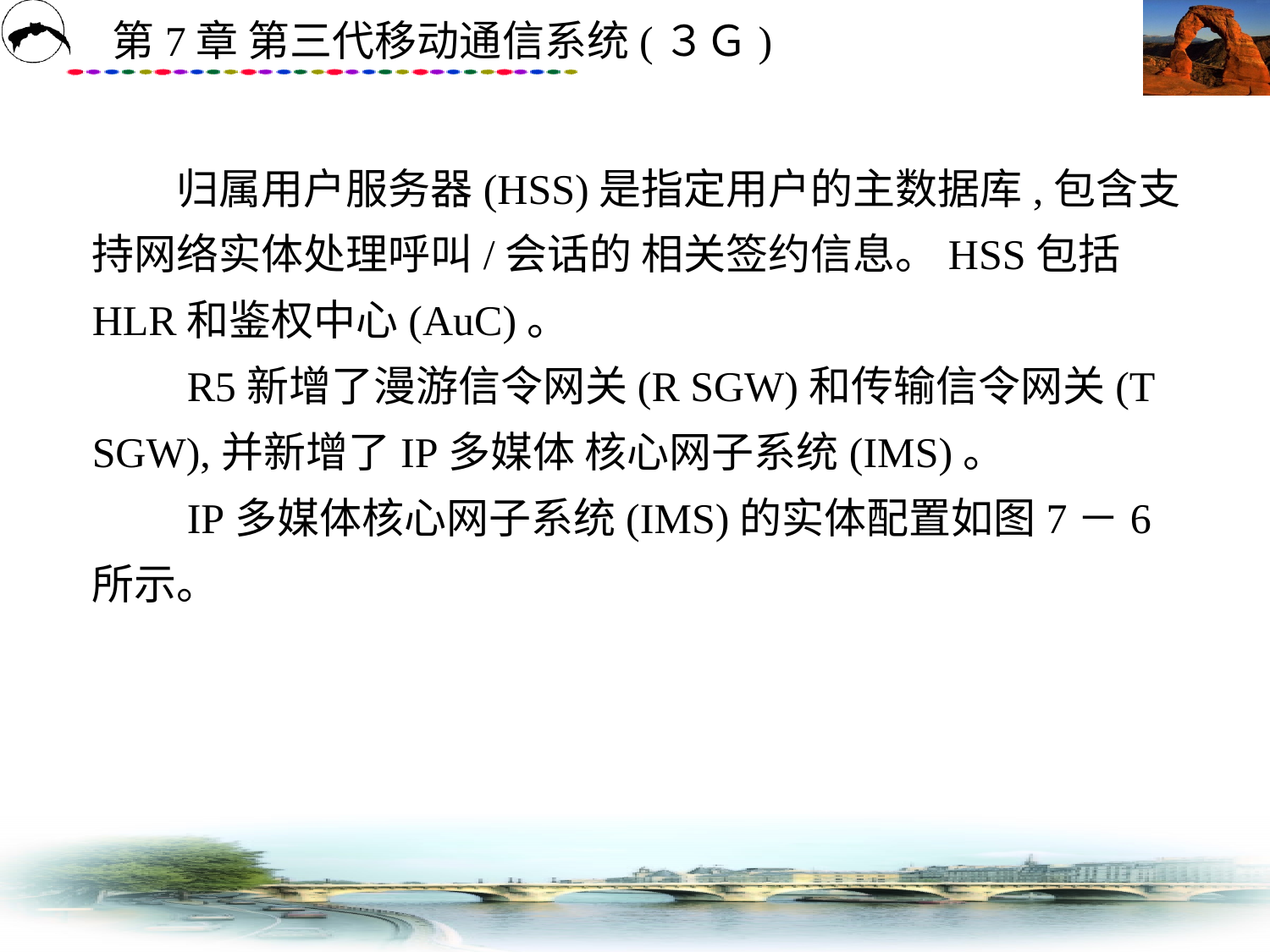

# 归属用户服务器(HSS)是指定用户的主数据库,包含支持网络实体处理呼叫/会话的 相关签约信息。HSS包括 HLR和鉴权中心(AuC)。 　　R5新增了漫游信令网关(R SGW)和传输信令网关(T SGW),并新增了IP多媒体 核心网子系统(IMS)。 　　IP多媒体核心网子系统(IMS)的实体配置如图7－6所示。